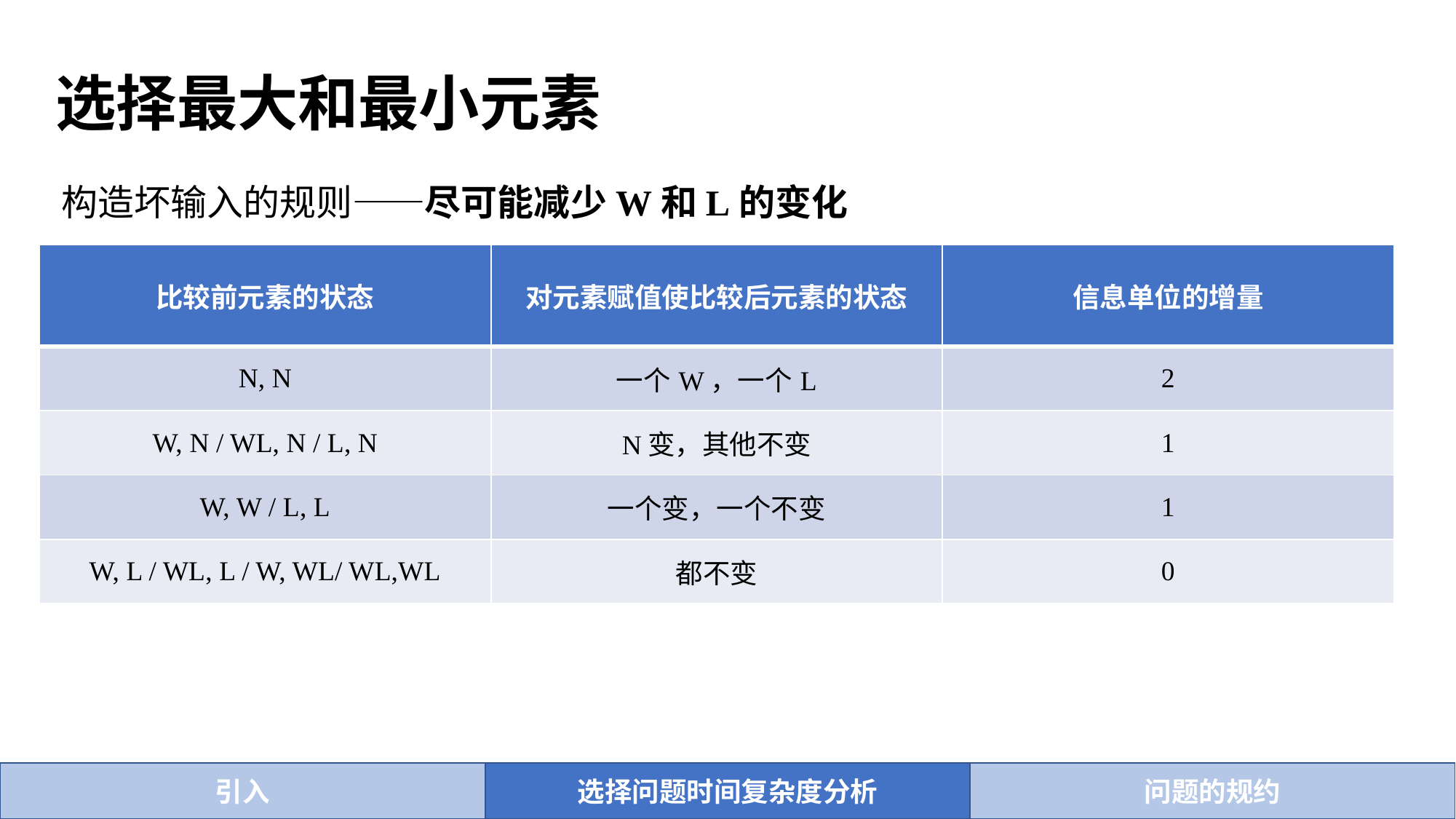

# 选择最大和最小元素
构造坏输入的规则——尽可能减少W和L的变化
| 比较前元素的状态 | 对元素赋值使比较后元素的状态 | 信息单位的增量 |
| --- | --- | --- |
| N, N | 一个W，一个L | 2 |
| W, N / WL, N / L, N | N变，其他不变 | 1 |
| W, W / L, L | 一个变，一个不变 | 1 |
| W, L / WL, L / W, WL/ WL,WL | 都不变 | 0 |
引入
选择问题时间复杂度分析
问题的规约